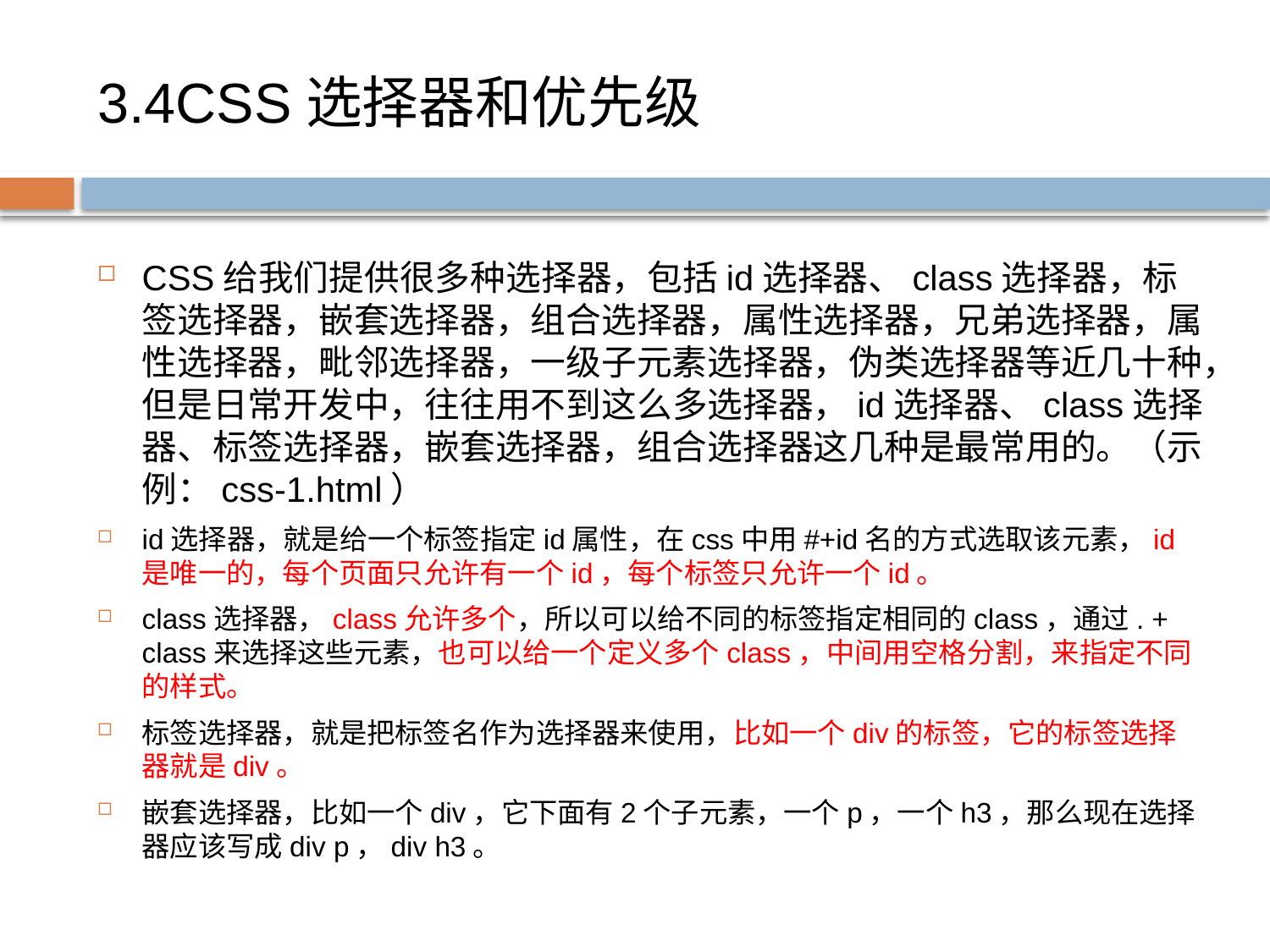

# 3.4CSS选择器和优先级
CSS给我们提供很多种选择器，包括id选择器、class选择器，标签选择器，嵌套选择器，组合选择器，属性选择器，兄弟选择器，属性选择器，毗邻选择器，一级子元素选择器，伪类选择器等近几十种，但是日常开发中，往往用不到这么多选择器，id选择器、class选择器、标签选择器，嵌套选择器，组合选择器这几种是最常用的。（示例：css-1.html）
id选择器，就是给一个标签指定id属性，在css中用#+id名的方式选取该元素，id是唯一的，每个页面只允许有一个id，每个标签只允许一个id。
class选择器，class允许多个，所以可以给不同的标签指定相同的class，通过. + class来选择这些元素，也可以给一个定义多个class，中间用空格分割，来指定不同的样式。
标签选择器，就是把标签名作为选择器来使用，比如一个div的标签，它的标签选择器就是div。
嵌套选择器，比如一个div，它下面有2个子元素，一个p，一个h3，那么现在选择器应该写成div p，div h3。